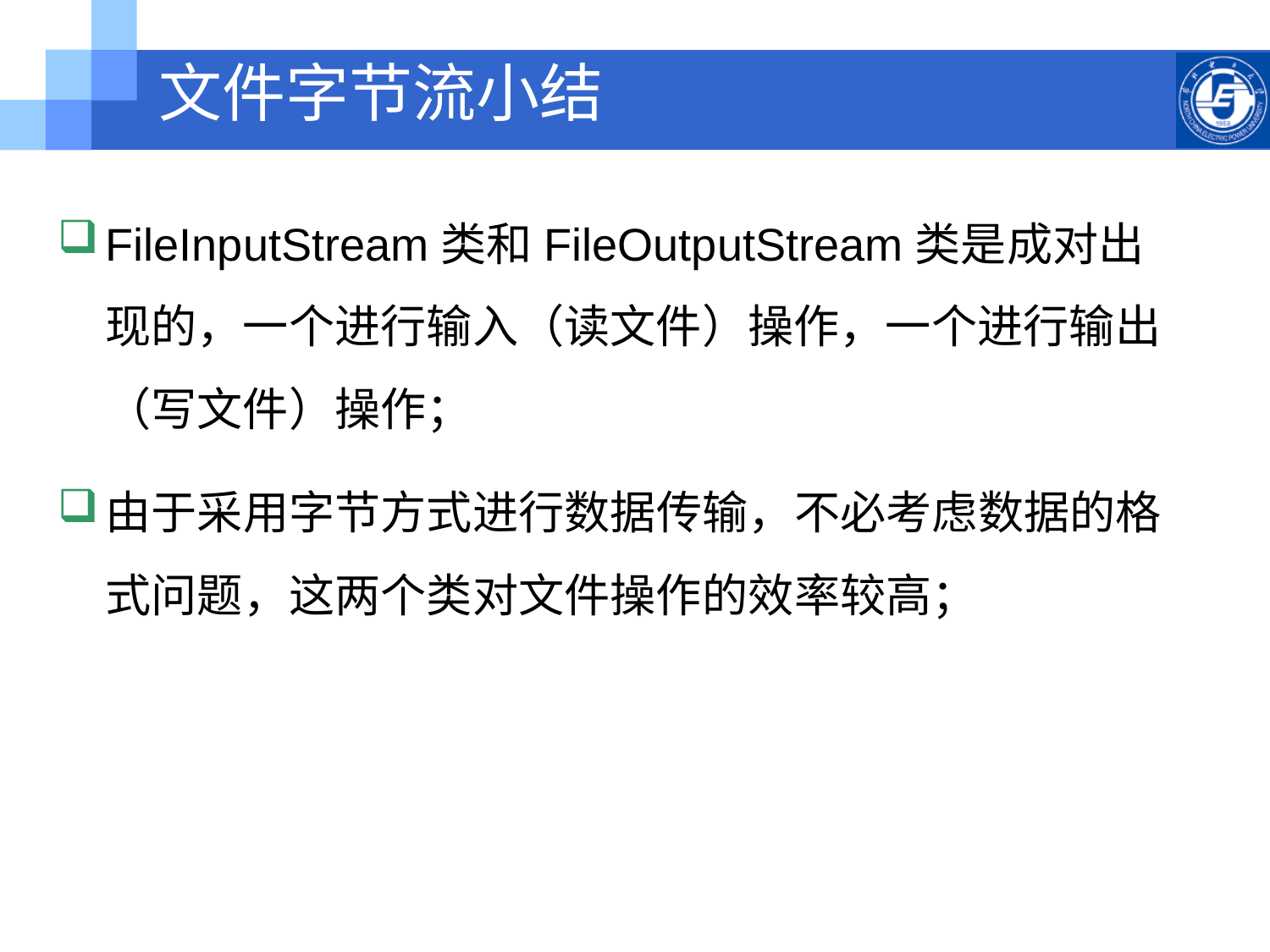

文件字节流小结
FileInputStream类和FileOutputStream类是成对出现的，一个进行输入（读文件）操作，一个进行输出（写文件）操作；
由于采用字节方式进行数据传输，不必考虑数据的格式问题，这两个类对文件操作的效率较高；